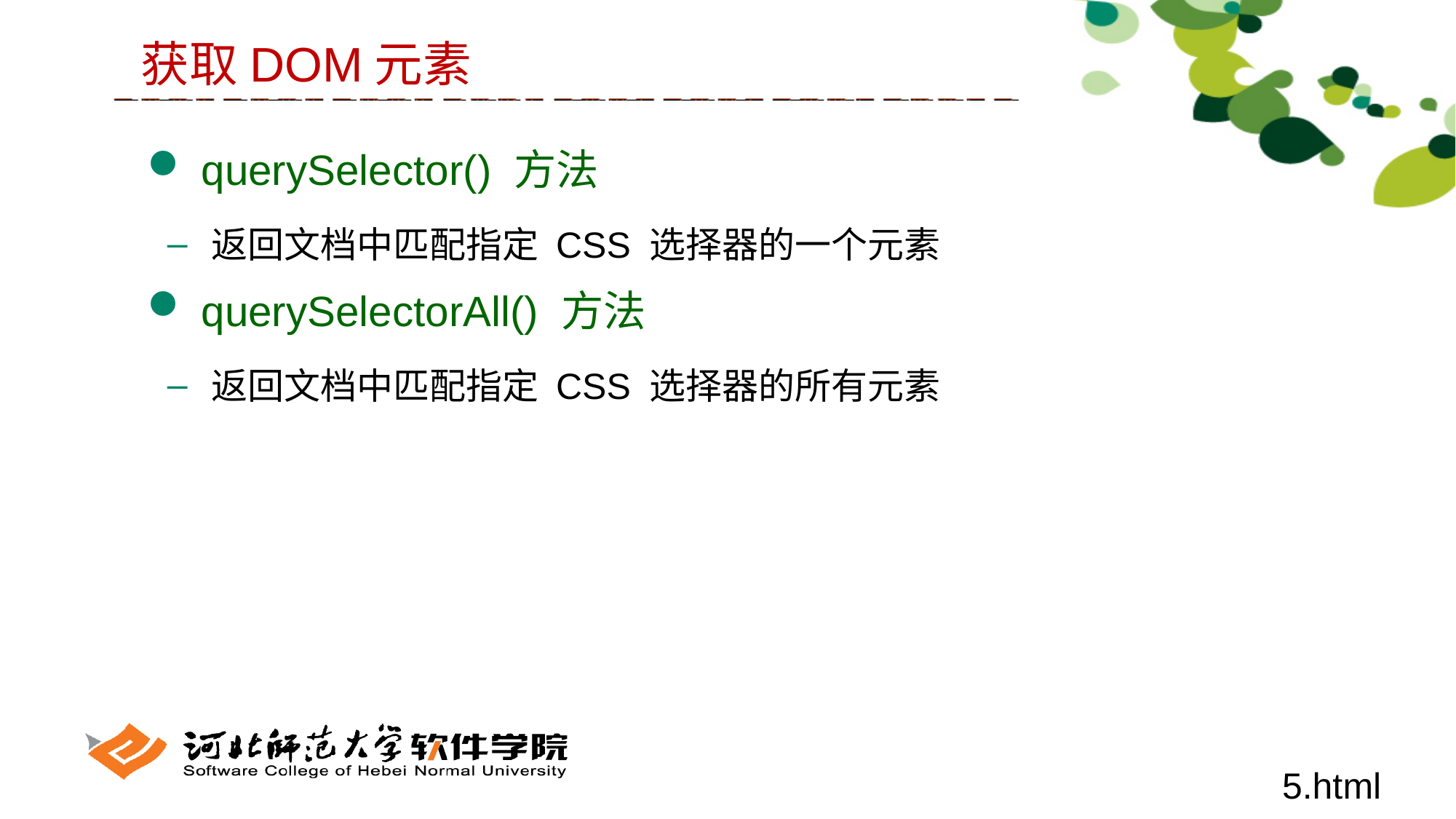

获取DOM元素
 querySelector() 方法
 返回文档中匹配指定 CSS 选择器的一个元素
 querySelectorAll() 方法
 返回文档中匹配指定 CSS 选择器的所有元素
5.html